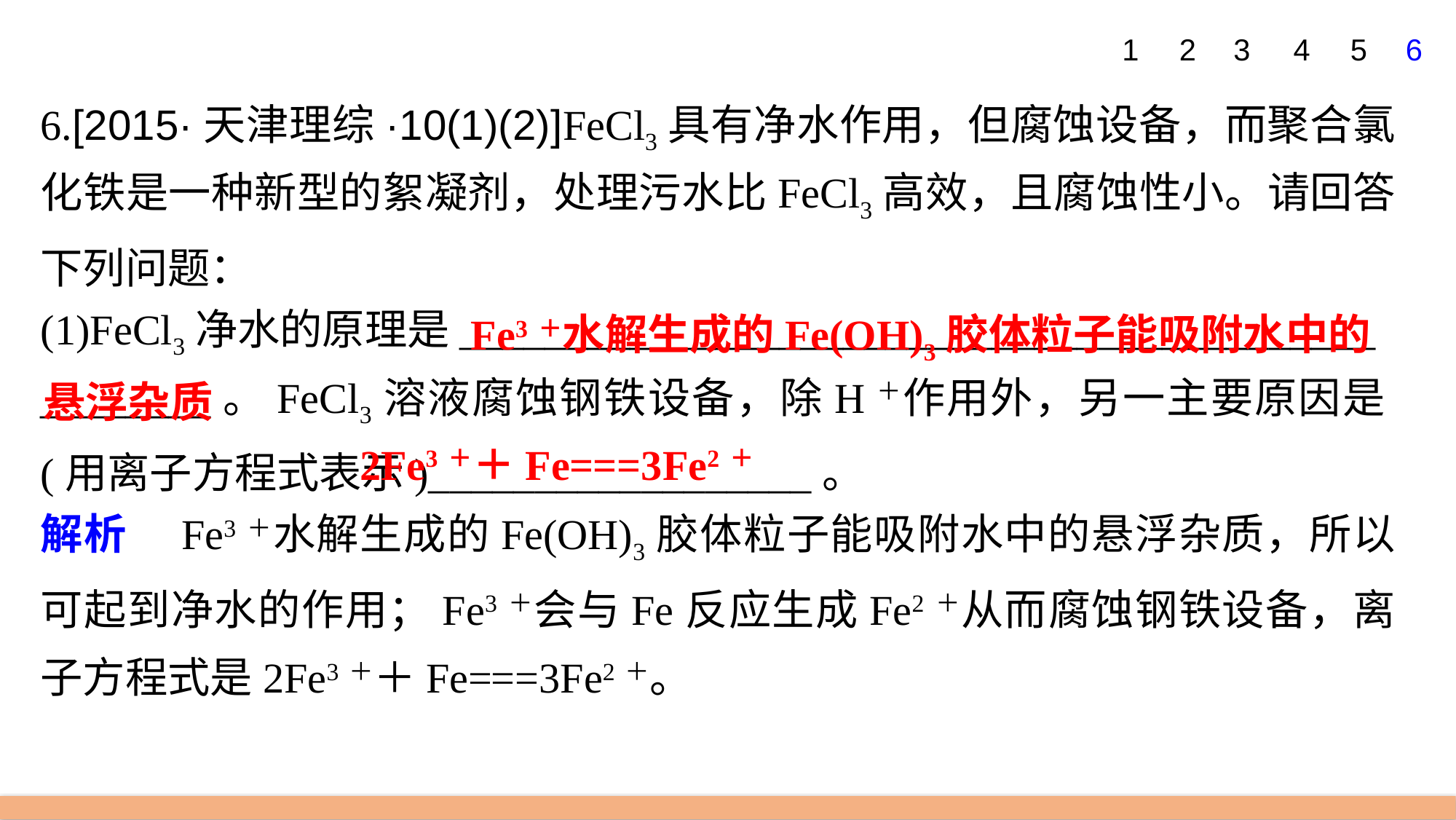

1
2
3
4
5
6
6.[2015·天津理综·10(1)(2)]FeCl3具有净水作用，但腐蚀设备，而聚合氯化铁是一种新型的絮凝剂，处理污水比FeCl3高效，且腐蚀性小。请回答下列问题：
(1)FeCl3净水的原理是___________________________________________
________。FeCl3溶液腐蚀钢铁设备，除H＋作用外，另一主要原因是(用离子方程式表示)__________________。
解析　Fe3＋水解生成的Fe(OH)3胶体粒子能吸附水中的悬浮杂质，所以可起到净水的作用；Fe3＋会与Fe反应生成Fe2＋从而腐蚀钢铁设备，离子方程式是2Fe3＋＋Fe===3Fe2＋。
Fe3＋水解生成的Fe(OH)3胶体粒子能吸附水中的
悬浮杂质
2Fe3＋＋Fe===3Fe2＋